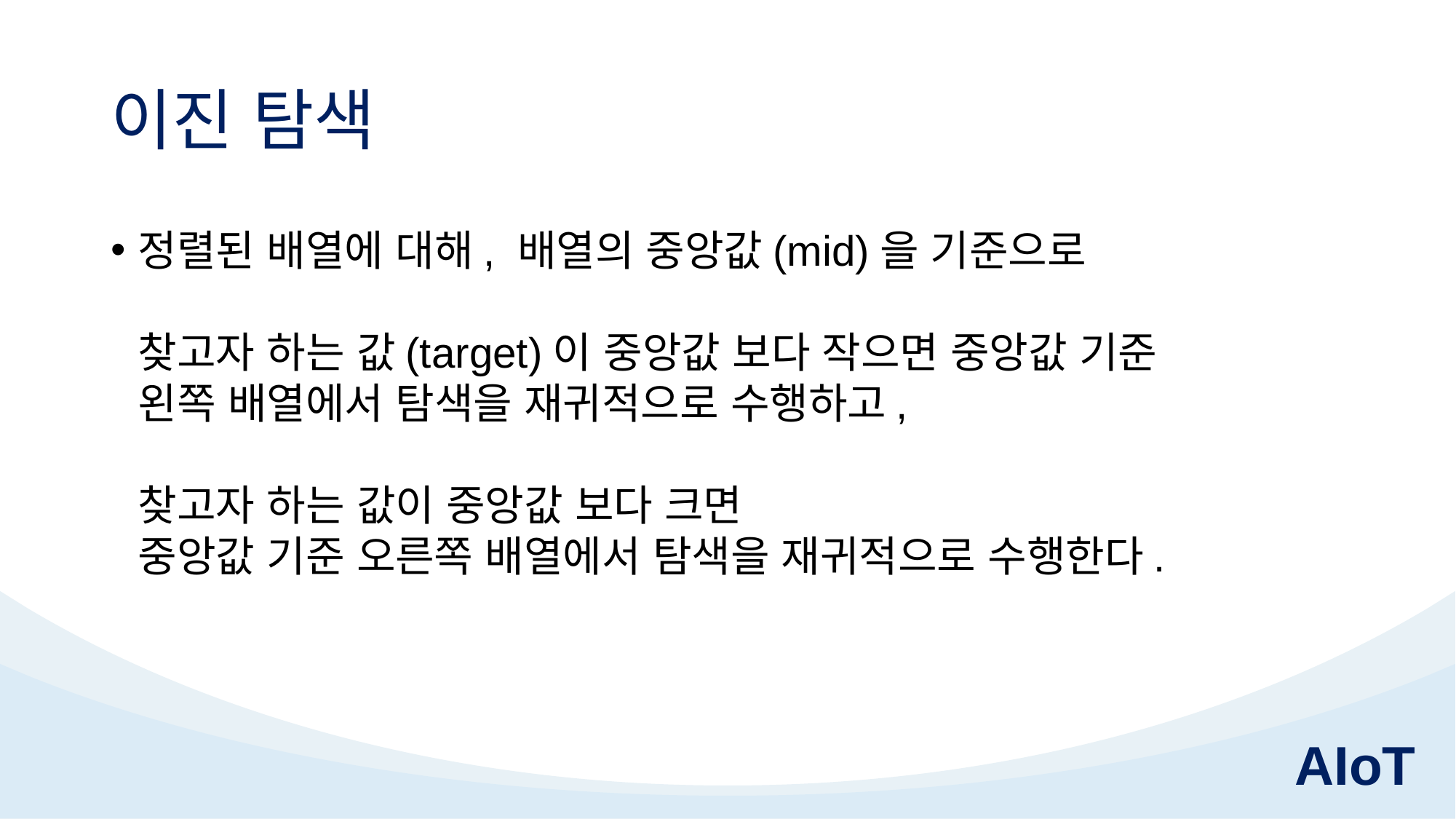

# 이진 탐색
정렬된 배열에 대해, 배열의 중앙값(mid)을 기준으로
찾고자 하는 값(target)이 중앙값 보다 작으면 중앙값 기준
왼쪽 배열에서 탐색을 재귀적으로 수행하고,
찾고자 하는 값이 중앙값 보다 크면
중앙값 기준 오른쪽 배열에서 탐색을 재귀적으로 수행한다.